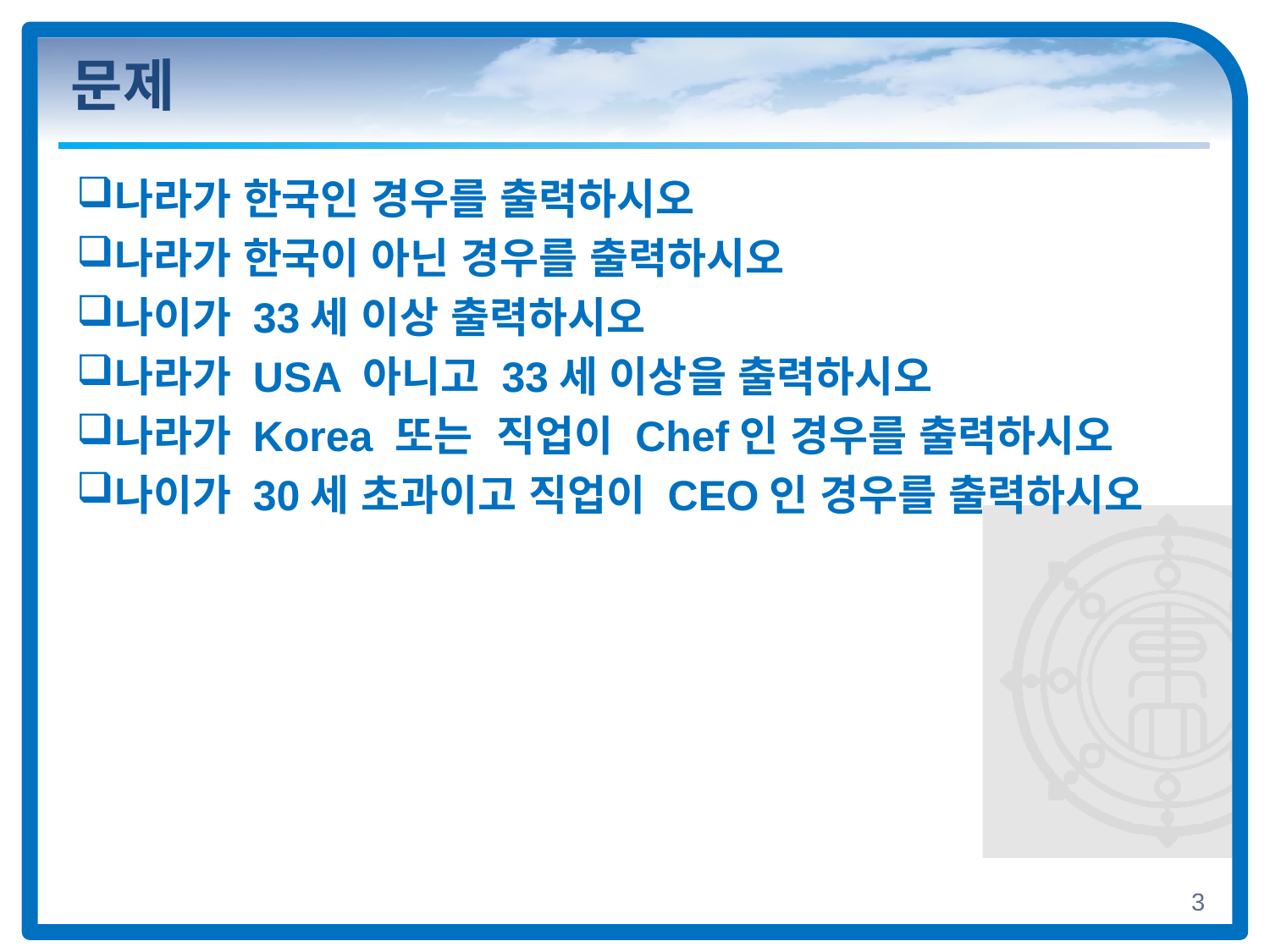

# 문제
나라가 한국인 경우를 출력하시오
나라가 한국이 아닌 경우를 출력하시오
나이가 33세 이상 출력하시오
나라가 USA 아니고 33세 이상을 출력하시오
나라가 Korea 또는  직업이 Chef인 경우를 출력하시오
나이가 30세 초과이고 직업이 CEO인 경우를 출력하시오

3